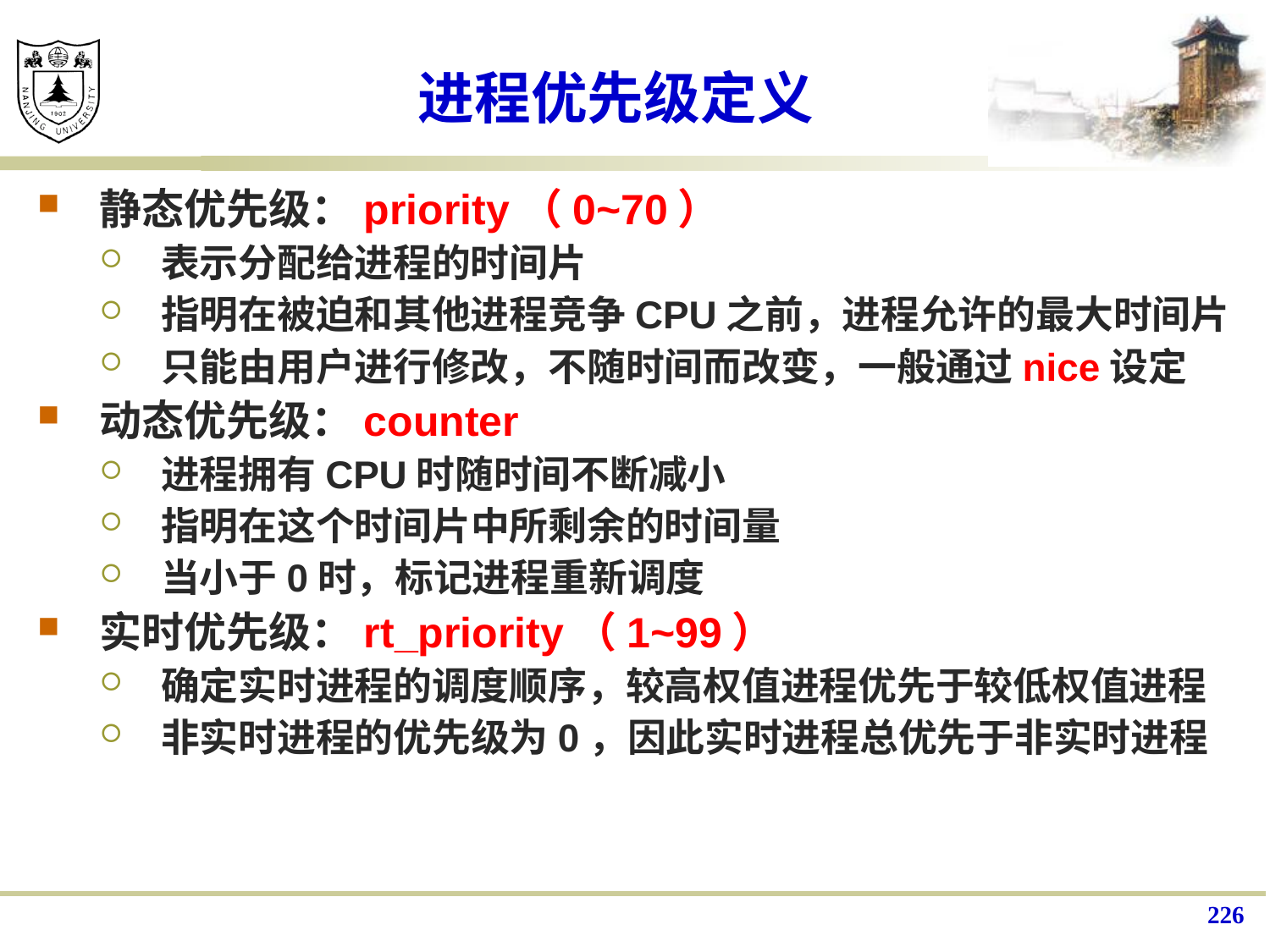

# 进程优先级定义
静态优先级：priority（0~70）
表示分配给进程的时间片
指明在被迫和其他进程竞争CPU之前，进程允许的最大时间片
只能由用户进行修改，不随时间而改变，一般通过nice设定
动态优先级：counter
进程拥有CPU时随时间不断减小
指明在这个时间片中所剩余的时间量
当小于0时，标记进程重新调度
实时优先级：rt_priority（1~99）
确定实时进程的调度顺序，较高权值进程优先于较低权值进程
非实时进程的优先级为0，因此实时进程总优先于非实时进程
226